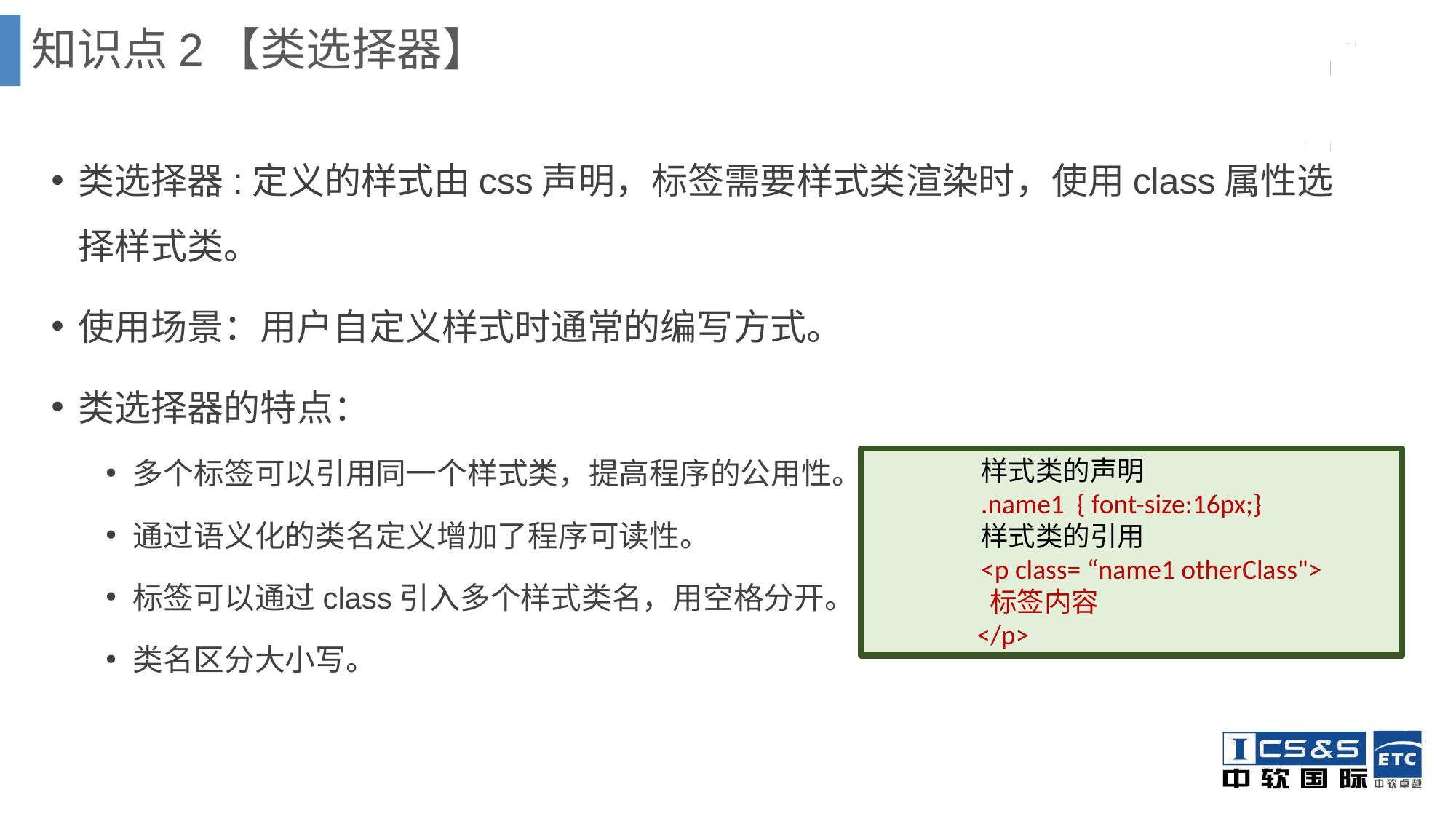

知识点2【类选择器】
类选择器:定义的样式由css声明，标签需要样式类渲染时，使用class属性选择样式类。
使用场景：用户自定义样式时通常的编写方式。
类选择器的特点：
多个标签可以引用同一个样式类，提高程序的公用性。
通过语义化的类名定义增加了程序可读性。
标签可以通过class引入多个样式类名，用空格分开。
类名区分大小写。

	样式类的声明
	.name1  { font-size:16px;}
	样式类的引用
	<p class= “name1 otherClass">
                  标签内容
                 </p>